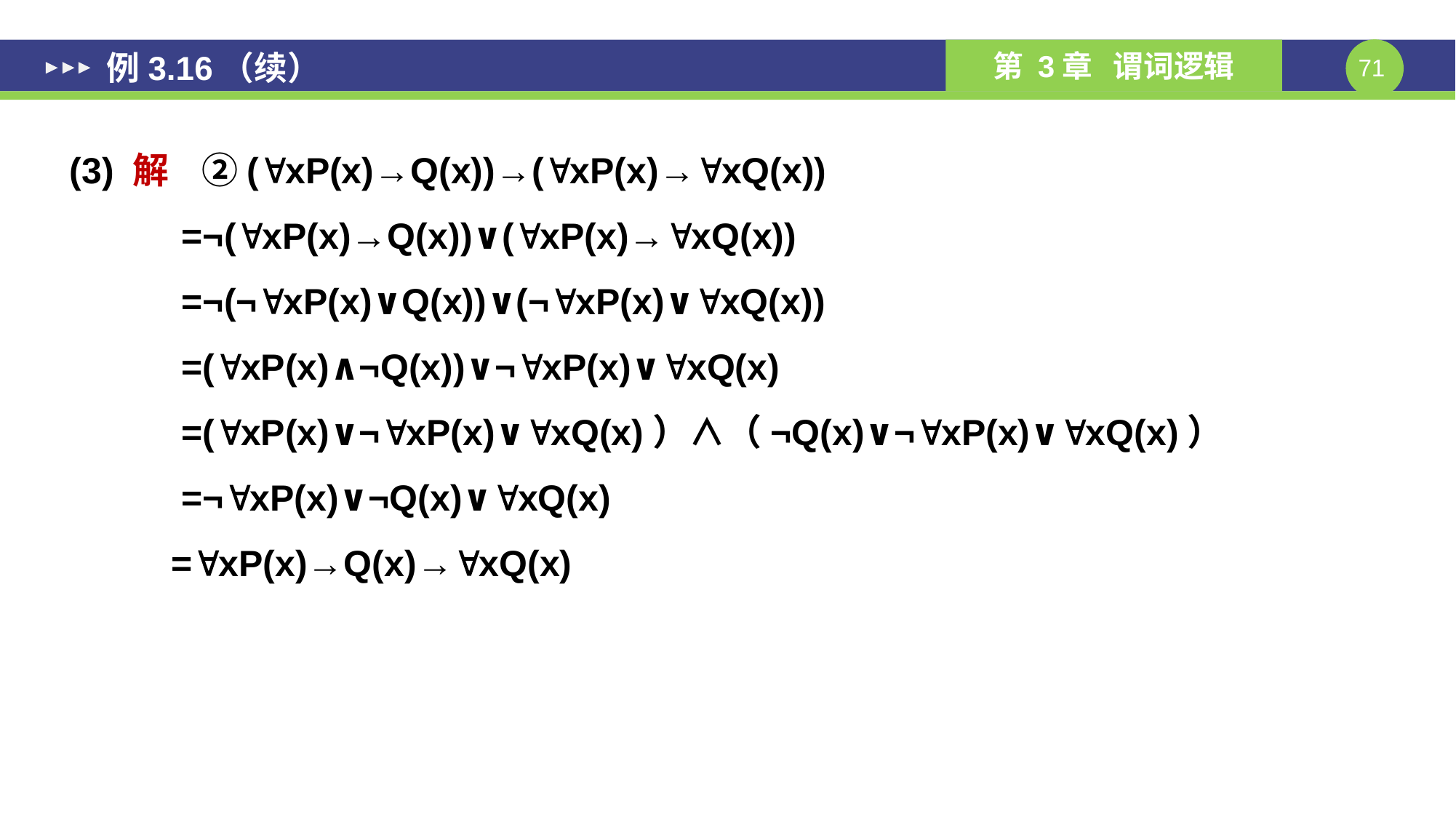

例3.16（续）
(3) 解    ②(∀xP(x)→Q(x))→(∀xP(x)→∀xQ(x))
           =¬(∀xP(x)→Q(x))∨(∀xP(x)→∀xQ(x))
           =¬(¬∀xP(x)∨Q(x))∨(¬∀xP(x)∨∀xQ(x))
           =(∀xP(x)∧¬Q(x))∨¬∀xP(x)∨∀xQ(x)
           =(∀xP(x)∨¬∀xP(x)∨∀xQ(x)）∧（¬Q(x)∨¬∀xP(x)∨∀xQ(x)）
           =¬∀xP(x)∨¬Q(x)∨∀xQ(x)
          =∀xP(x)→Q(x)→∀xQ(x)